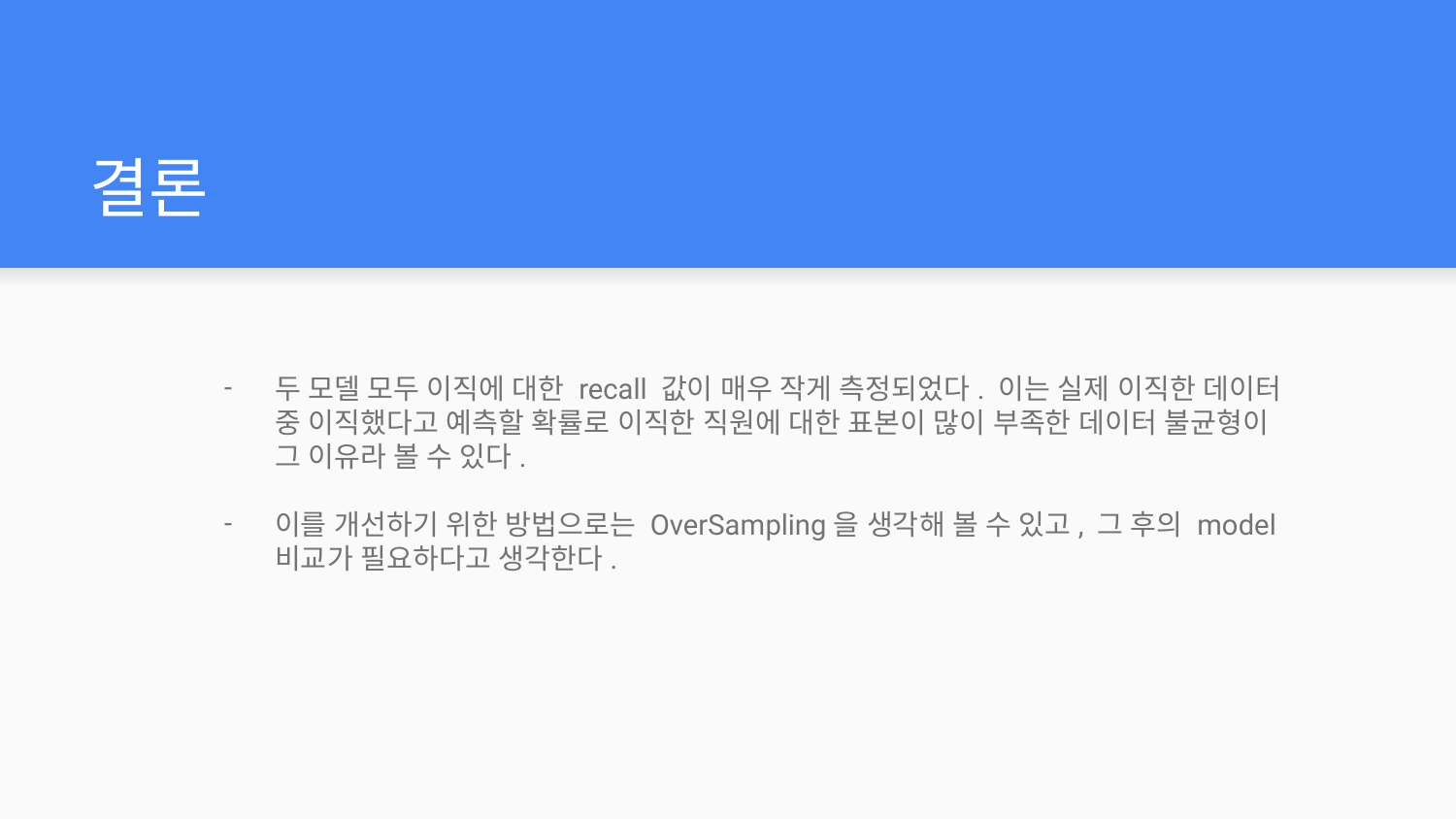

# 결론
두 모델 모두 이직에 대한 recall 값이 매우 작게 측정되었다. 이는 실제 이직한 데이터 중 이직했다고 예측할 확률로 이직한 직원에 대한 표본이 많이 부족한 데이터 불균형이 그 이유라 볼 수 있다.

이를 개선하기 위한 방법으로는 OverSampling을 생각해 볼 수 있고, 그 후의 model비교가 필요하다고 생각한다.